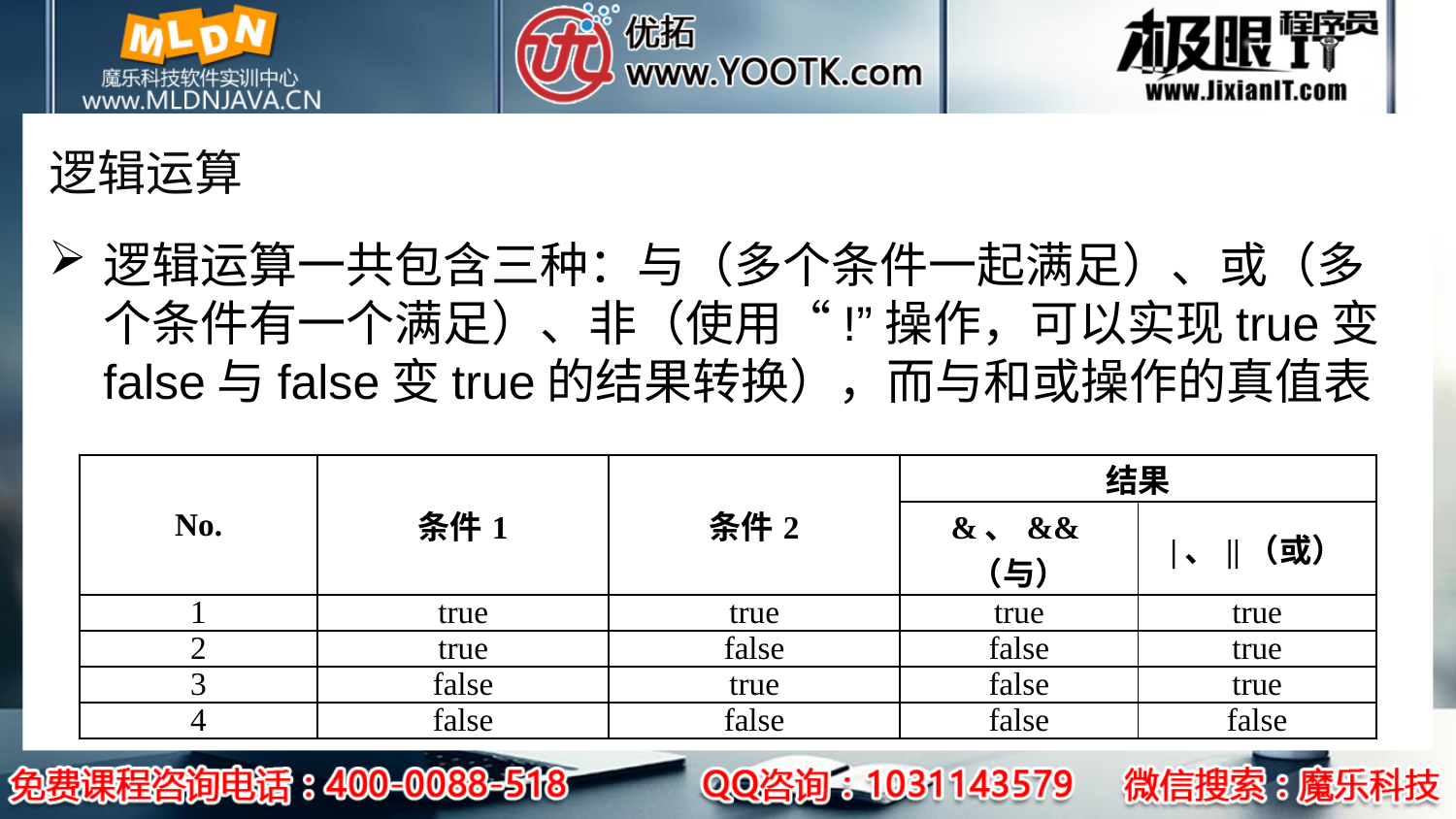

# 逻辑运算
逻辑运算一共包含三种：与（多个条件一起满足）、或（多个条件有一个满足）、非（使用“!”操作，可以实现true变false与false变true的结果转换），而与和或操作的真值表
| No. | 条件1 | 条件2 | 结果 |  |
| --- | --- | --- | --- | --- |
|  |  |  | &、&&（与） | |、||（或） |
| 1 | true | true | true | true |
| 2 | true | false | false | true |
| 3 | false | true | false | true |
| 4 | false | false | false | false |